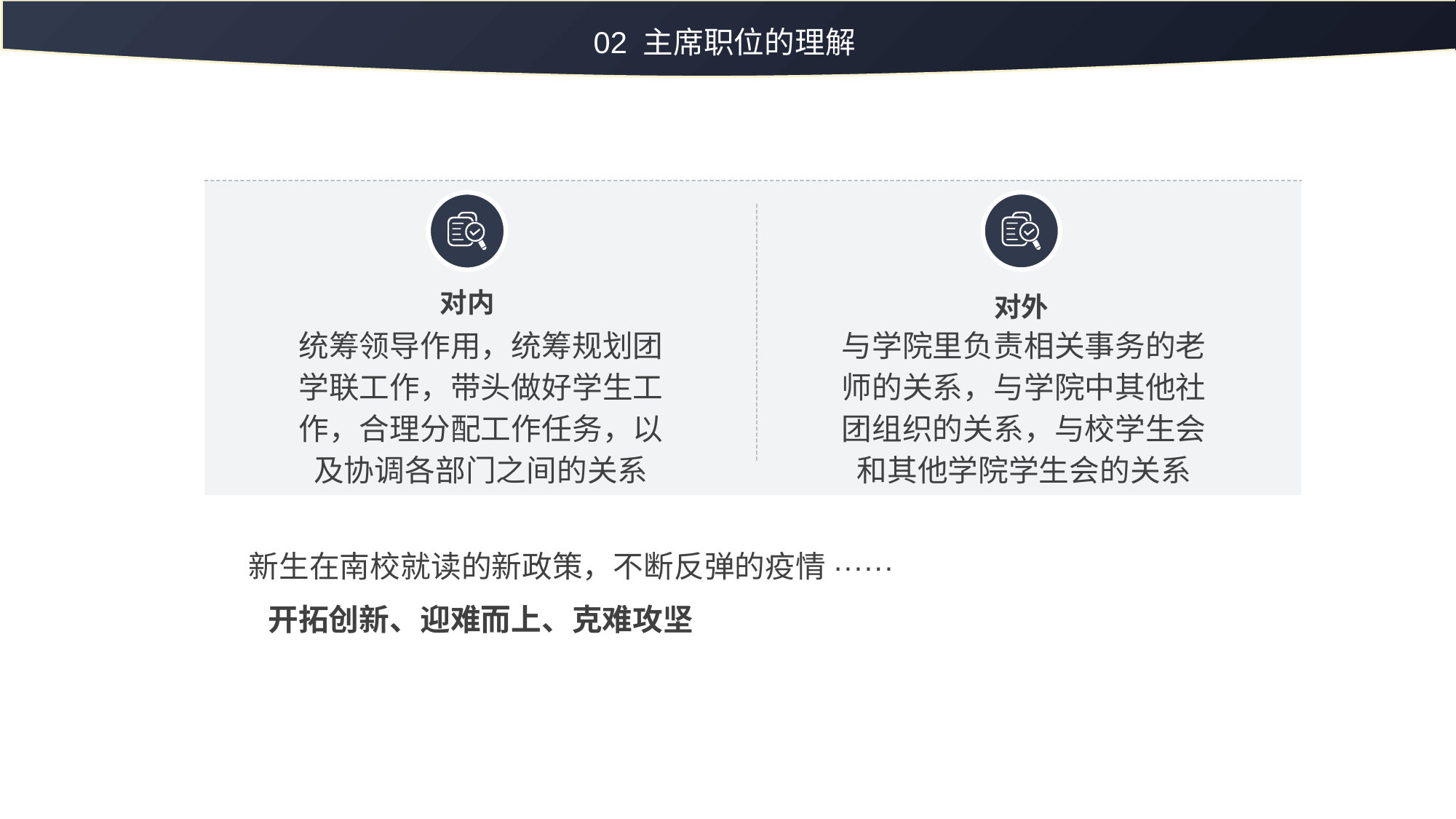

02 主席职位的理解

对内
统筹领导作用，统筹规划团学联工作，带头做好学生工作，合理分配工作任务，以及协调各部门之间的关系
对外
与学院里负责相关事务的老师的关系，与学院中其他社团组织的关系，与校学生会和其他学院学生会的关系
新生在南校就读的新政策，不断反弹的疫情······
开拓创新、迎难而上、克难攻坚